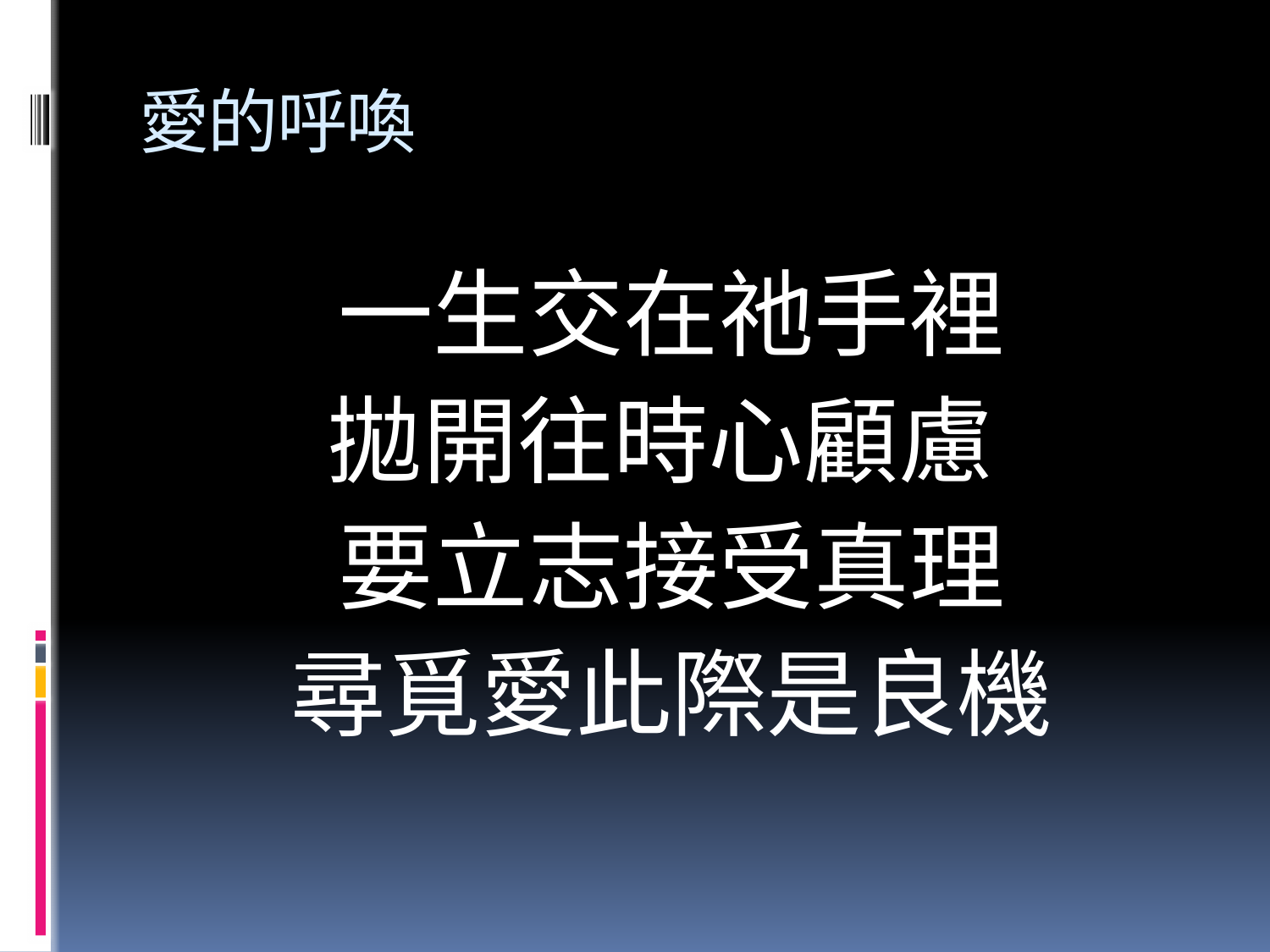

# 愛的呼喚
一生交在祂手裡
拋開往時心顧慮
要立志接受真理
尋覓愛此際是良機